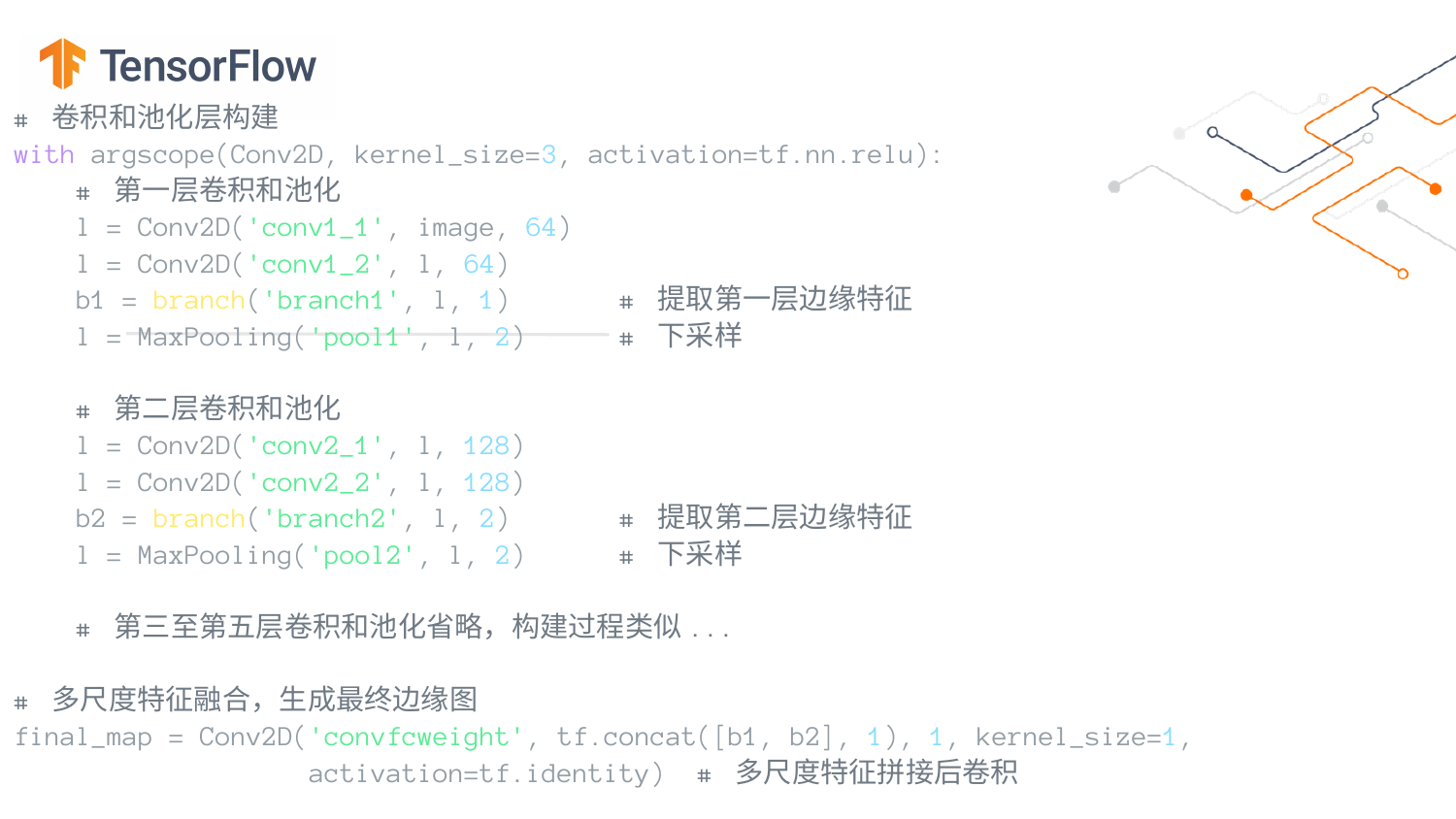

# 卷积和池化层构建
with argscope(Conv2D, kernel_size=3, activation=tf.nn.relu):
    # 第一层卷积和池化
    l = Conv2D('conv1_1', image, 64)
    l = Conv2D('conv1_2', l, 64)
    b1 = branch('branch1', l, 1)       # 提取第一层边缘特征
    l = MaxPooling('pool1', l, 2)      # 下采样
    # 第二层卷积和池化
    l = Conv2D('conv2_1', l, 128)
    l = Conv2D('conv2_2', l, 128)
    b2 = branch('branch2', l, 2)       # 提取第二层边缘特征
    l = MaxPooling('pool2', l, 2)      # 下采样
    # 第三至第五层卷积和池化省略，构建过程类似...
# 多尺度特征融合，生成最终边缘图
final_map = Conv2D('convfcweight', tf.concat([b1, b2], 1), 1, kernel_size=1,
                   activation=tf.identity)  # 多尺度特征拼接后卷积